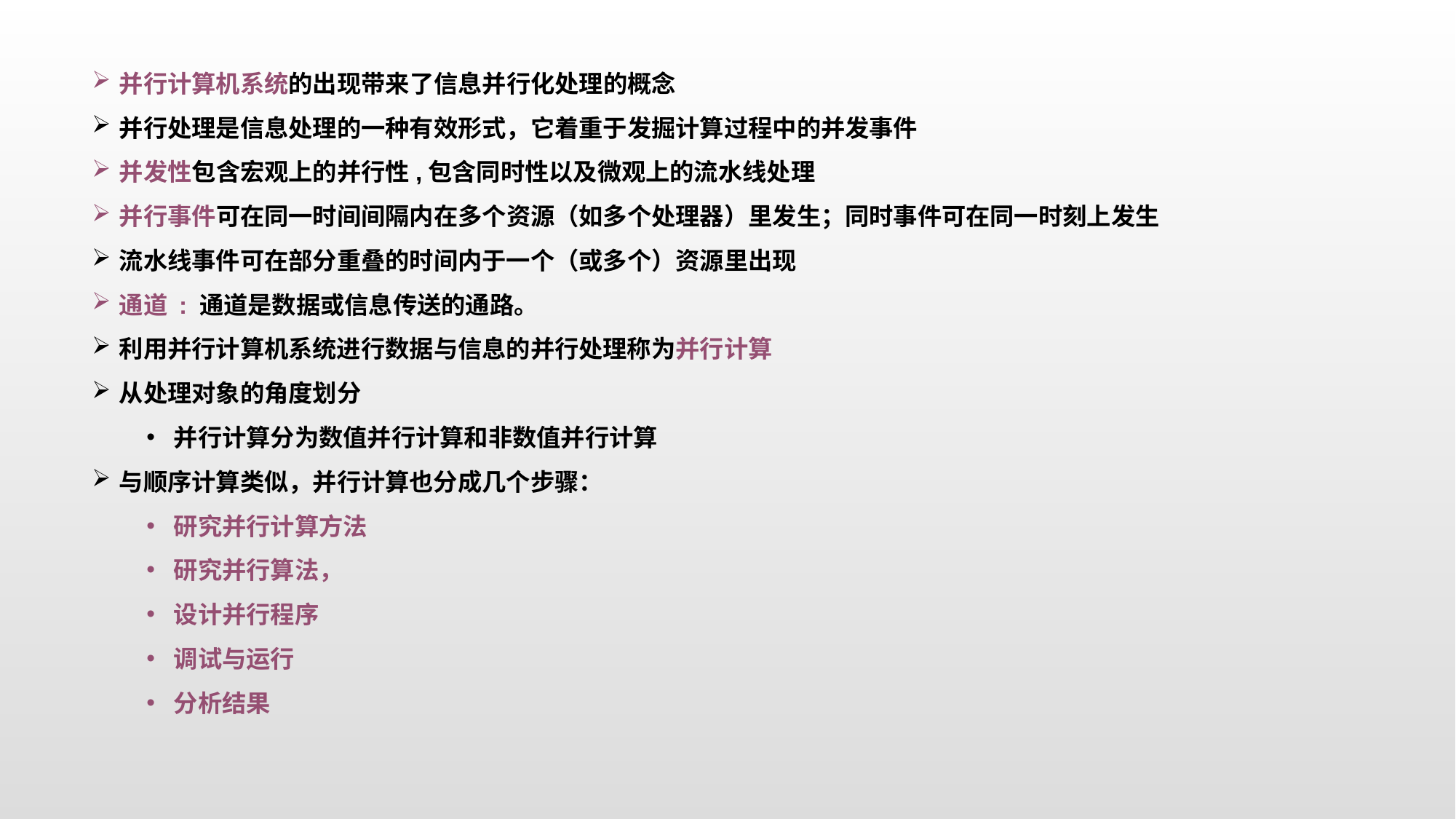

并行计算机系统的出现带来了信息并行化处理的概念
并行处理是信息处理的一种有效形式，它着重于发掘计算过程中的并发事件
并发性包含宏观上的并行性,包含同时性以及微观上的流水线处理
并行事件可在同一时间间隔内在多个资源（如多个处理器）里发生；同时事件可在同一时刻上发生
流水线事件可在部分重叠的时间内于一个（或多个）资源里出现
通道 : 通道是数据或信息传送的通路。
利用并行计算机系统进行数据与信息的并行处理称为并行计算
从处理对象的角度划分
并行计算分为数值并行计算和非数值并行计算
与顺序计算类似，并行计算也分成几个步骤：
研究并行计算方法
研究并行算法，
设计并行程序
调试与运行
分析结果

58